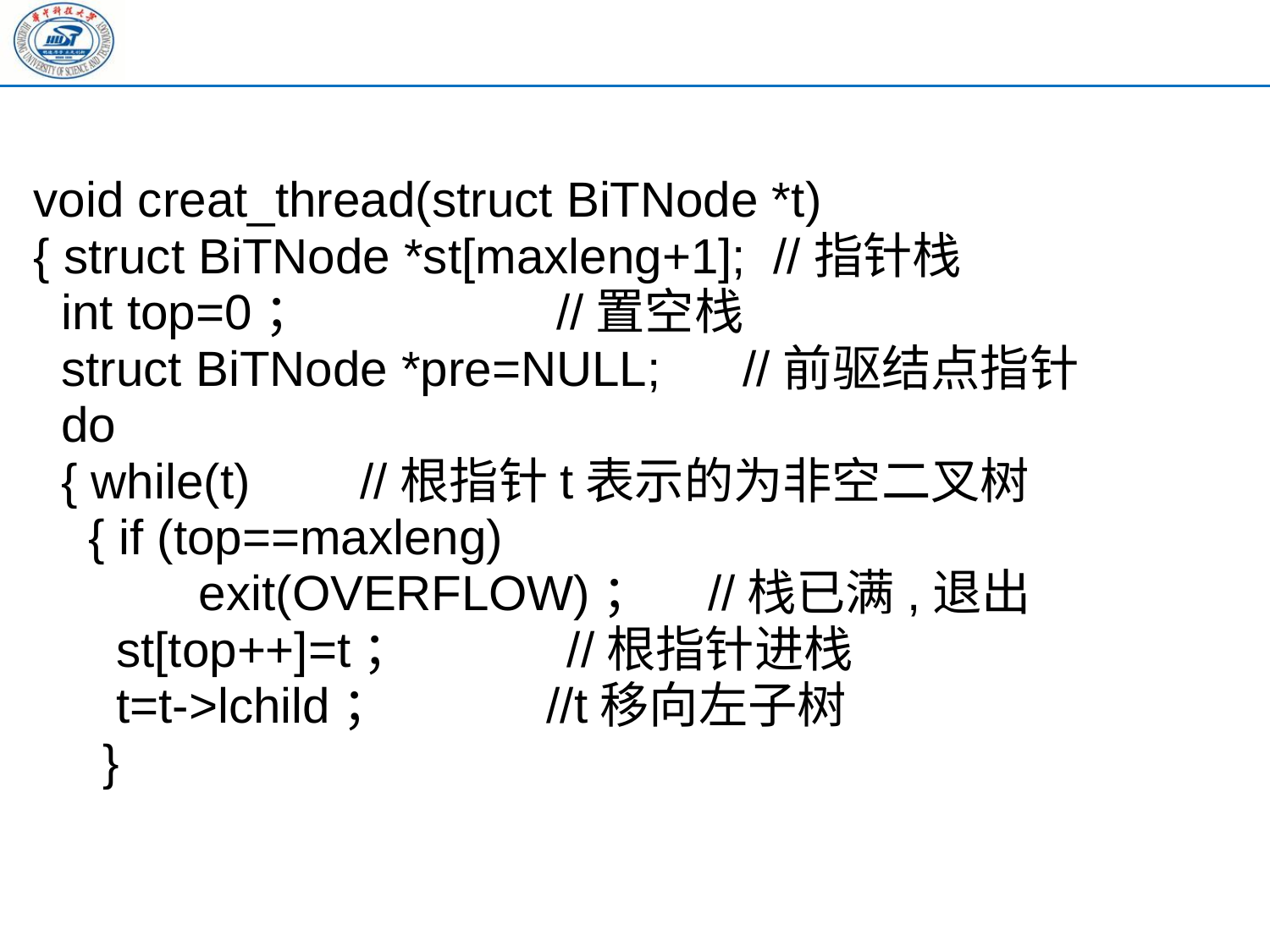

void creat_thread(struct BiTNode *t)
{ struct BiTNode *st[maxleng+1];  //指针栈
  int top=0；                     //置空栈
  struct BiTNode *pre=NULL;      //前驱结点指针
  do
  { while(t)        //根指针t表示的为非空二叉树
    { if (top==maxleng)
            exit(OVERFLOW)；    //栈已满,退出
      st[top++]=t；             //根指针进栈
      t=t->lchild；             //t移向左子树
     }